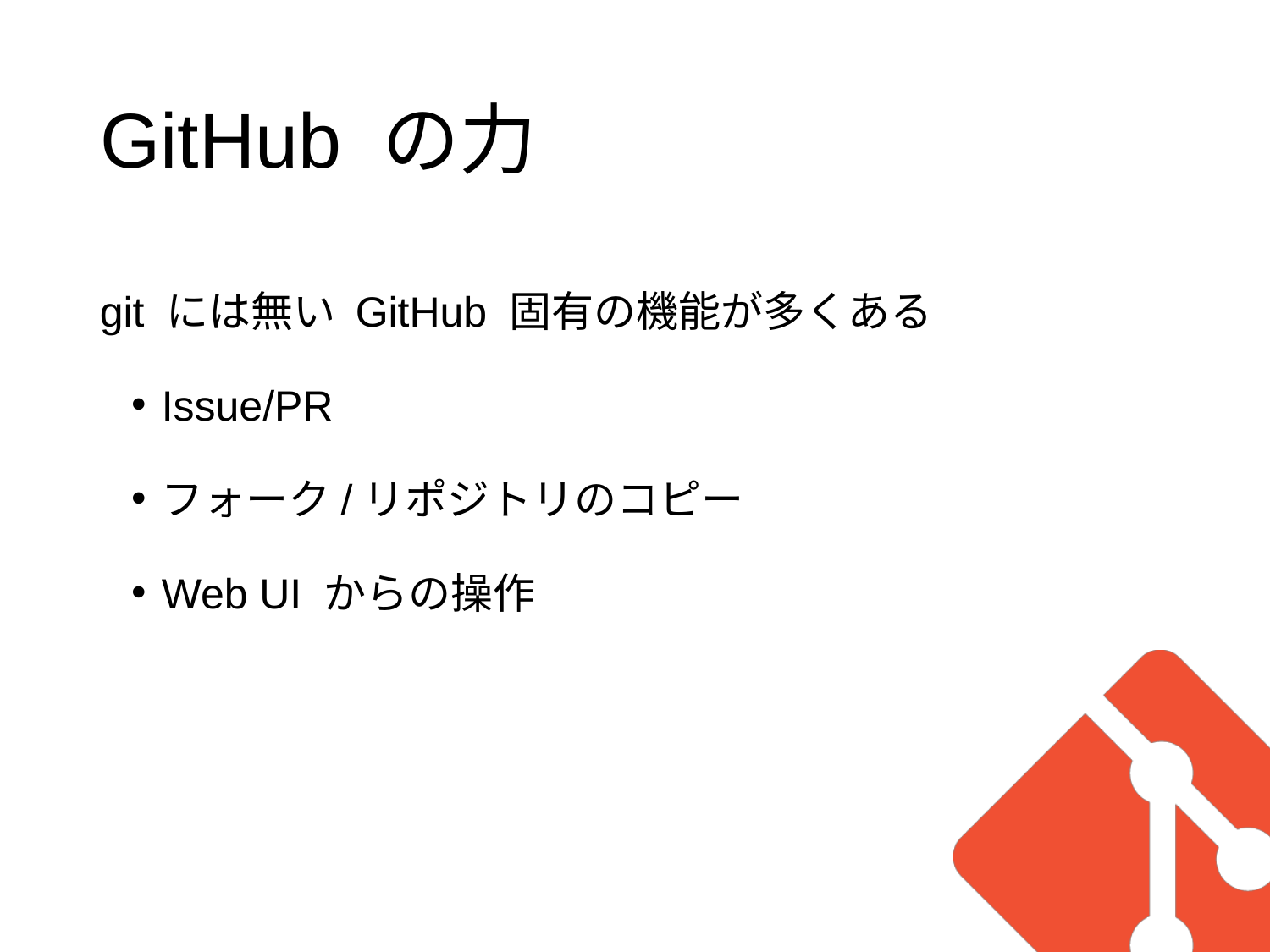

# GitHub の力
git には無い GitHub 固有の機能が多くある
Issue/PR
フォーク/リポジトリのコピー
Web UI からの操作